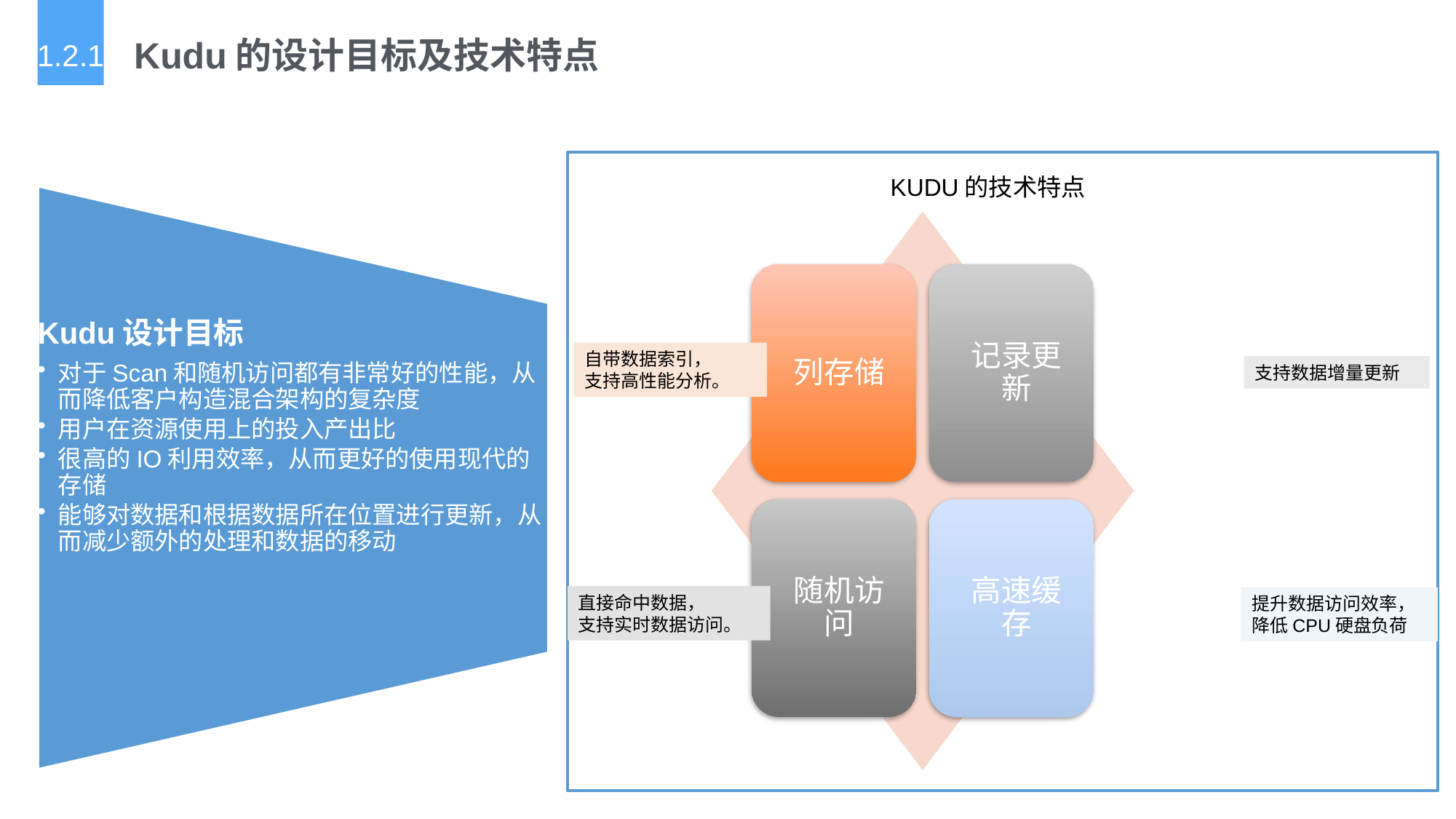

1.2.1
Kudu的设计目标及技术特点

KUDU的技术特点
Kudu设计目标
对于Scan和随机访问都有非常好的性能，从而降低客户构造混合架构的复杂度
用户在资源使用上的投入产出比
很高的IO利用效率，从而更好的使用现代的存储
能够对数据和根据数据所在位置进行更新，从而减少额外的处理和数据的移动
列存储
记录更新
随机访问
高速缓存
自带数据索引，
支持高性能分析。
支持数据增量更新
直接命中数据，
支持实时数据访问。
提升数据访问效率，
降低CPU硬盘负荷